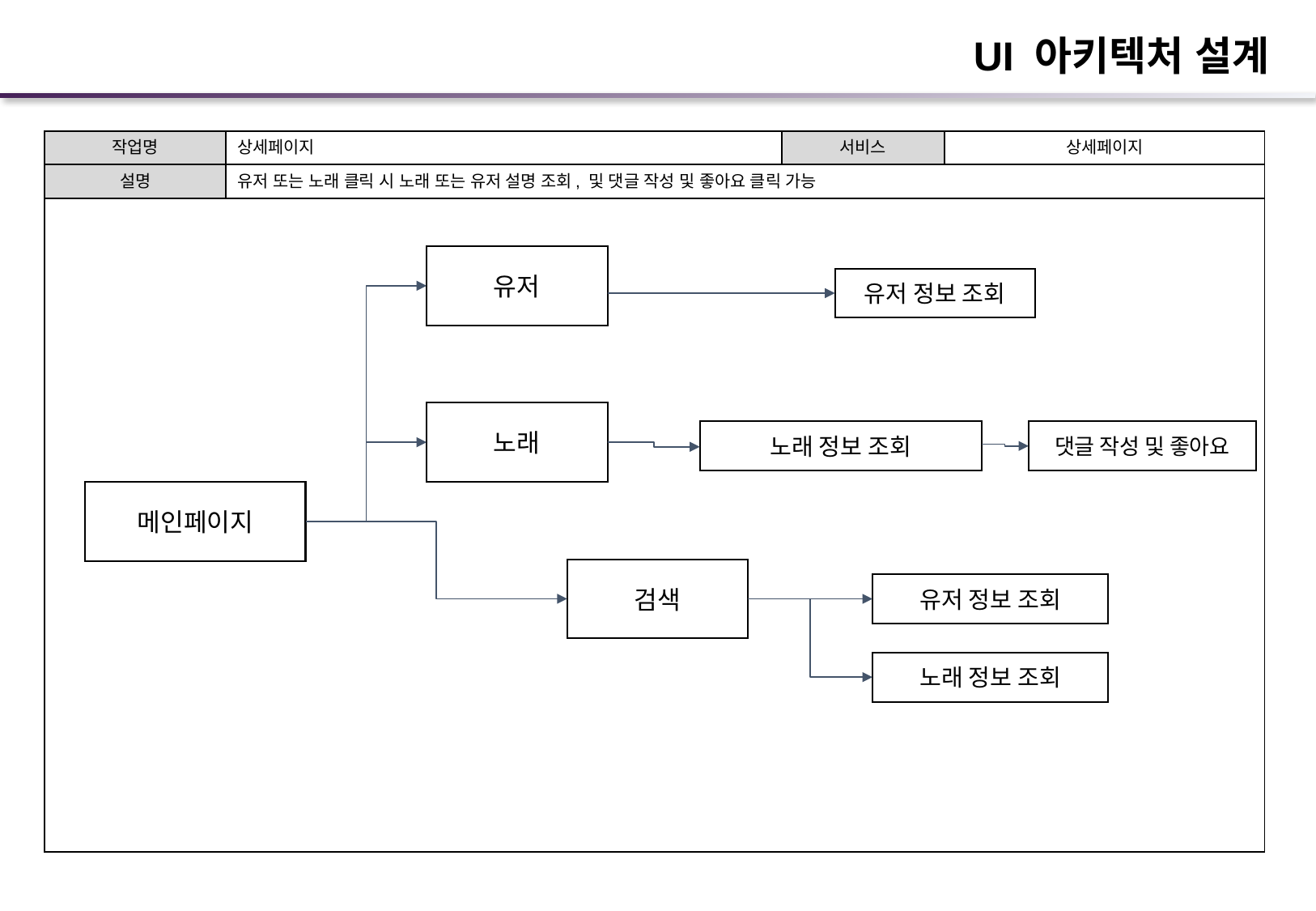

| 작업명 | 상세페이지 | 서비스 | 상세페이지 |
| --- | --- | --- | --- |
| 설명 | 유저 또는 노래 클릭 시 노래 또는 유저 설명 조회, 및 댓글 작성 및 좋아요 클릭 가능 |  |  |
|  |  |  |  |
유저
유저 정보 조회
노래
노래 정보 조회
댓글 작성 및 좋아요
메인페이지
검색
유저 정보 조회
노래 정보 조회